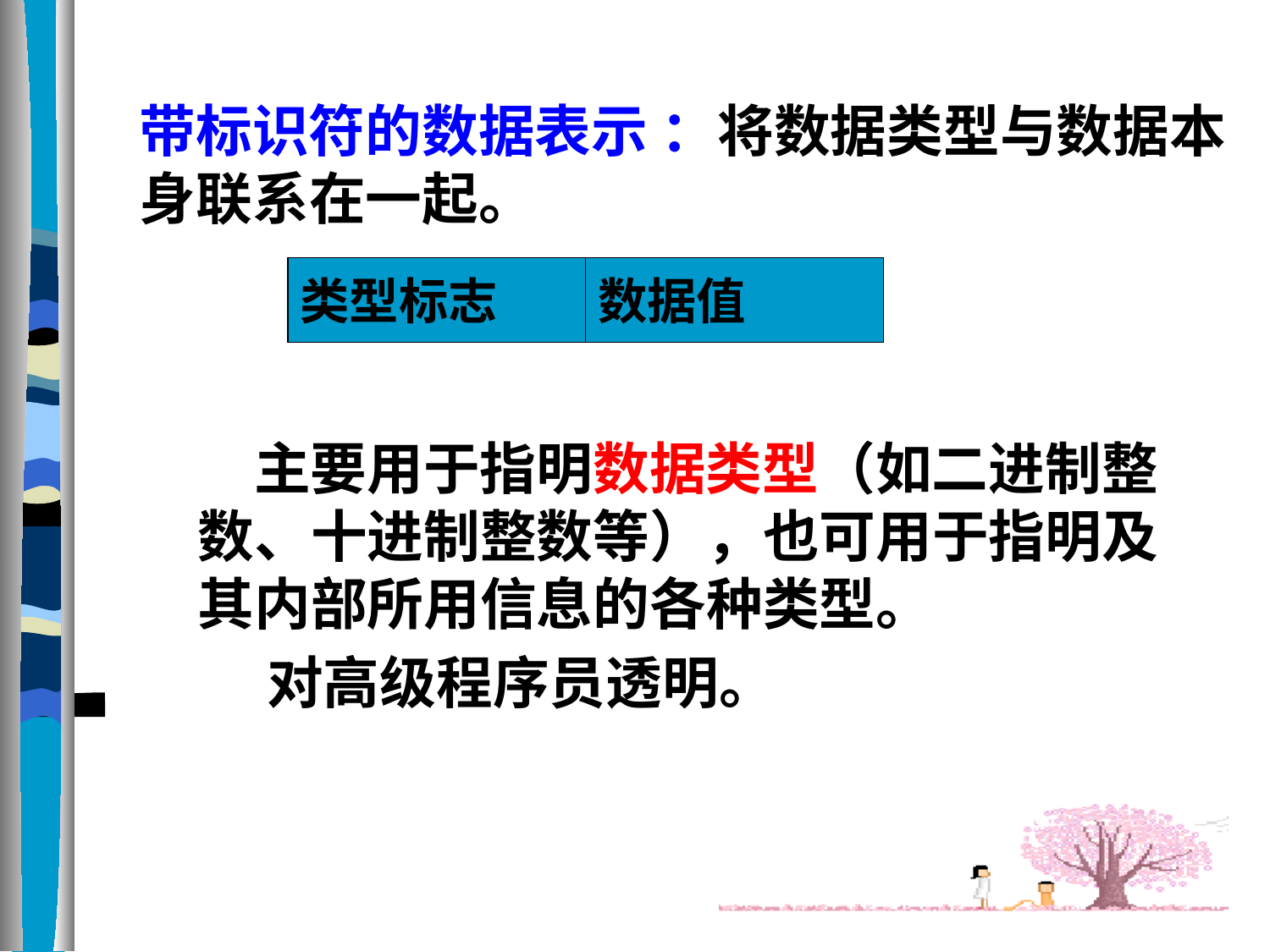

# 带标识符的数据表示 ：将数据类型与数据本身联系在一起。
类型标志
数据值
       主要用于指明数据类型（如二进制整数、十进制整数等），也可用于指明及其内部所用信息的各种类型。
        对高级程序员透明。